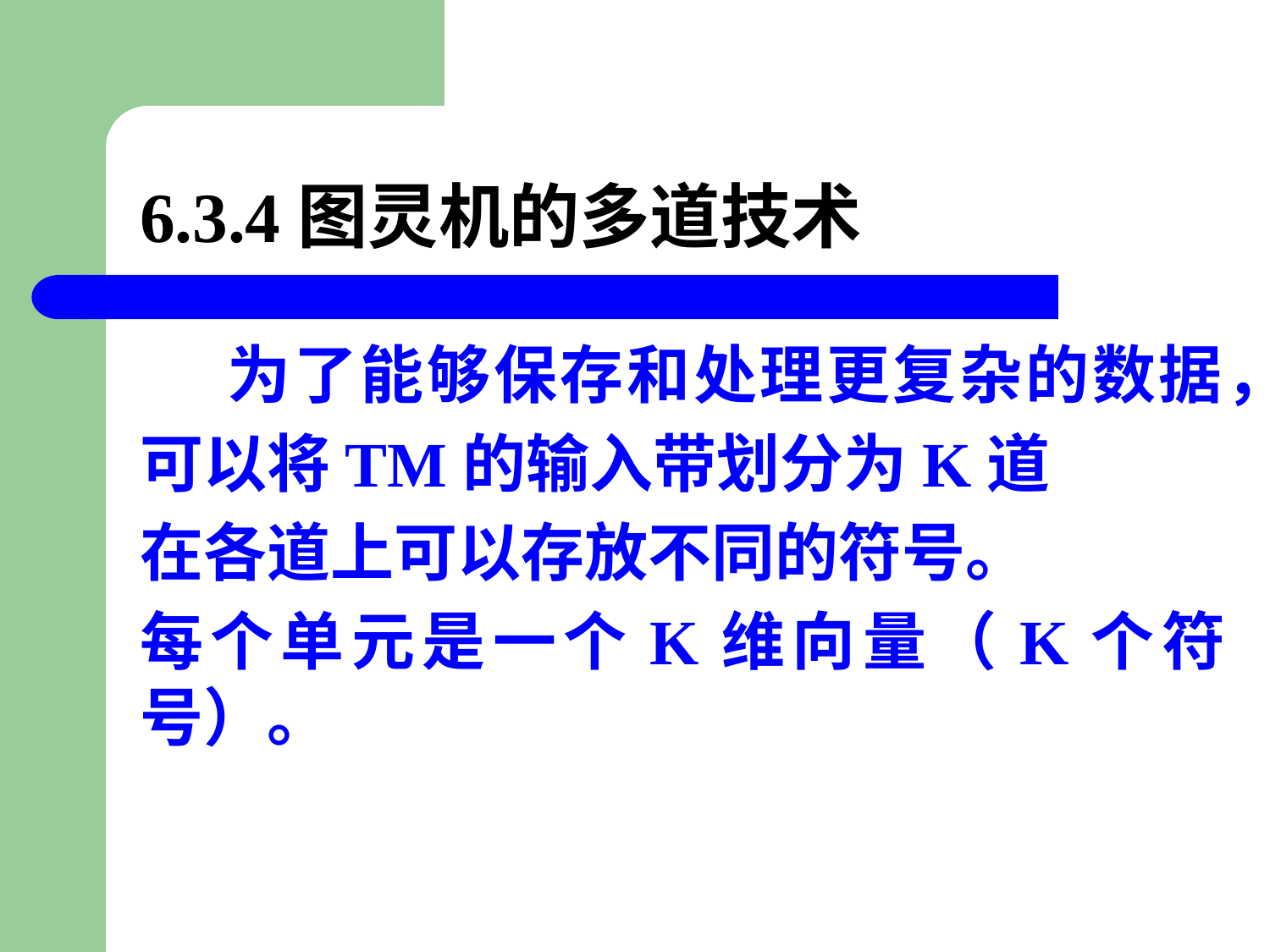

# 6.3.4图灵机的多道技术
    为了能够保存和处理更复杂的数据，
可以将TM的输入带划分为K道
在各道上可以存放不同的符号。
每个单元是一个K维向量（K个符号）。